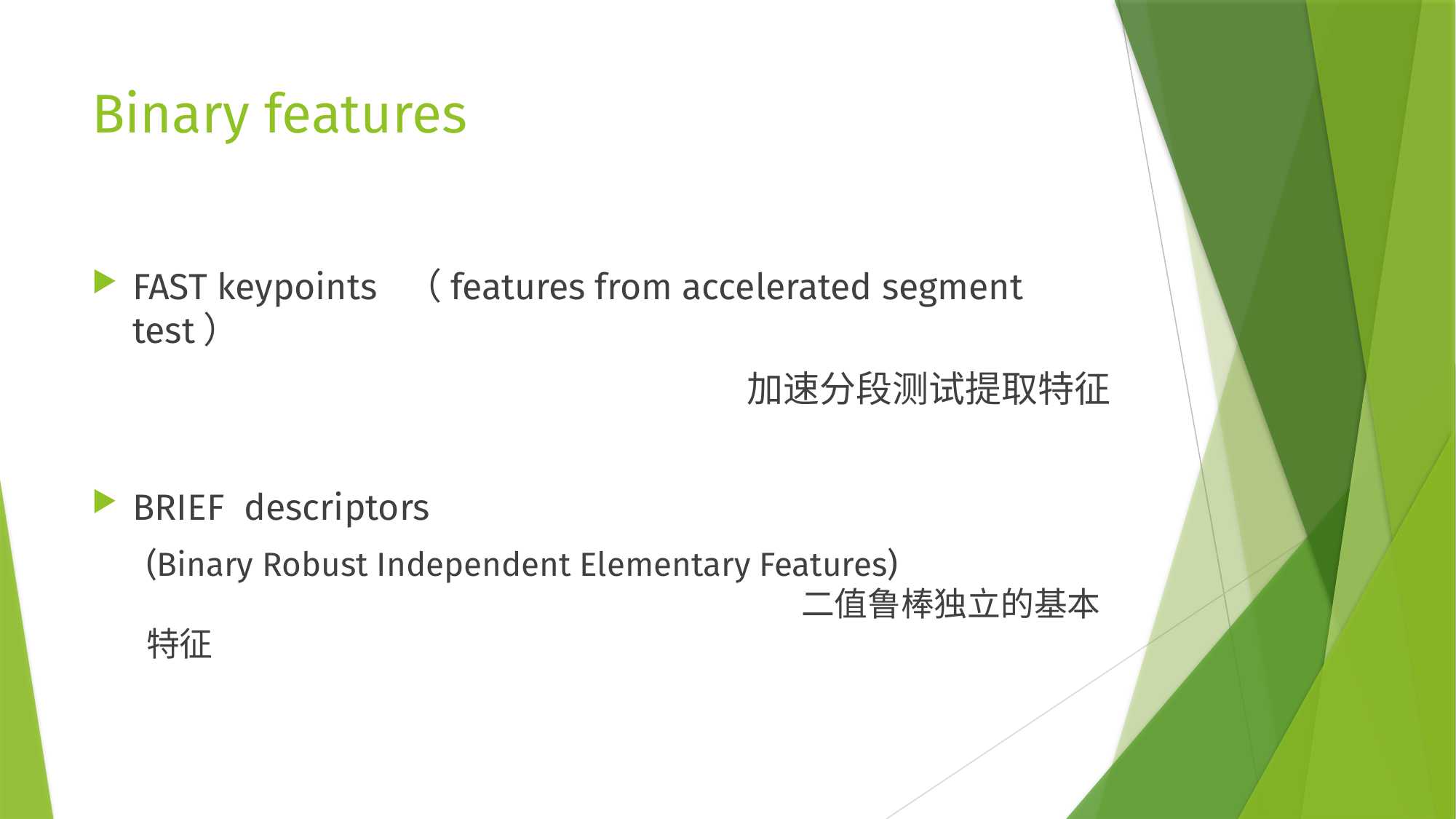

# Binary features
FAST keypoints  （features from accelerated segment test）
						加速分段测试提取特征

BRIEF  descriptors
(Binary Robust Independent Elementary Features)
    						二值鲁棒独立的基本特征